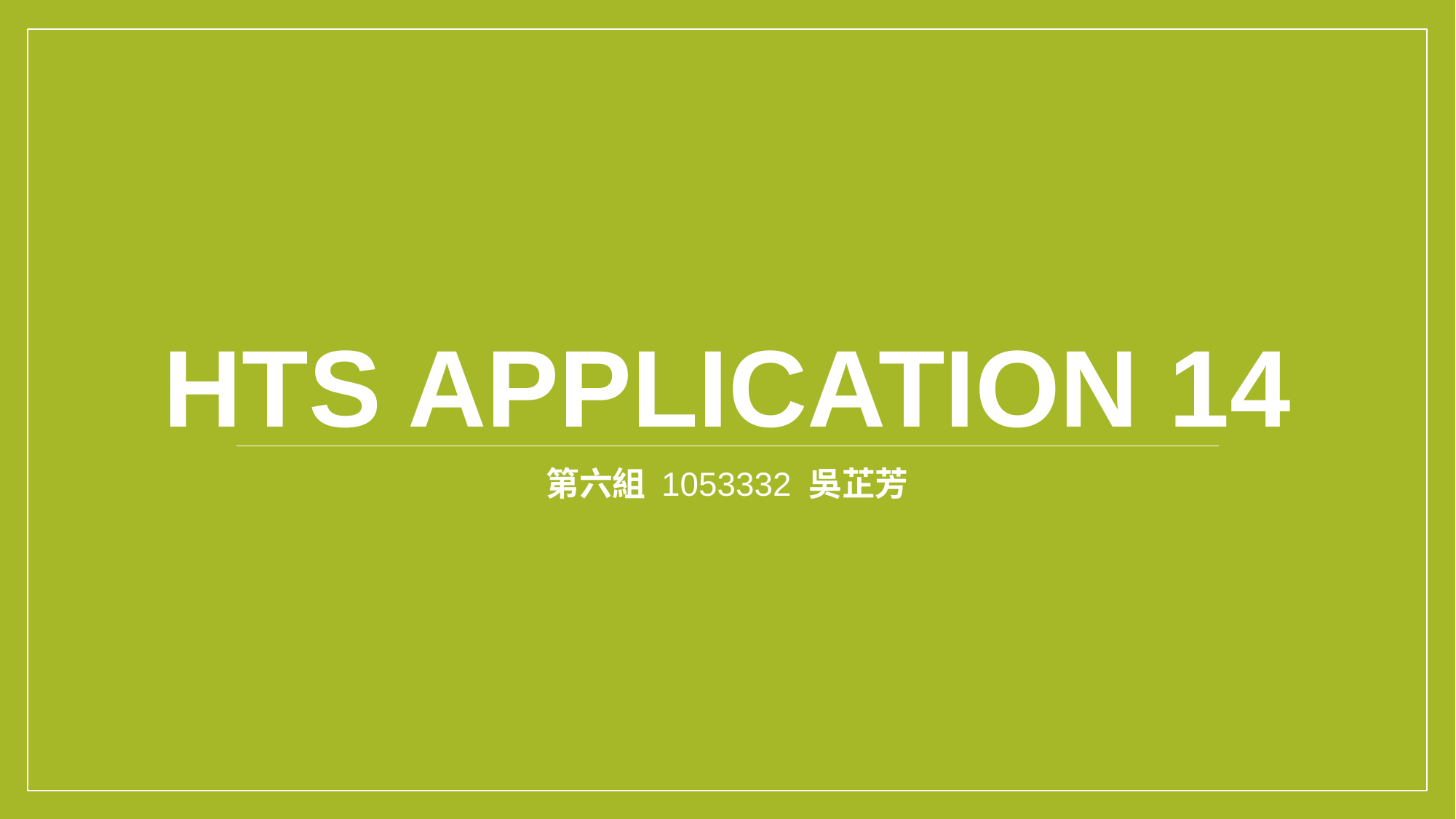

# HTS Application 14
第六組 1053332 吳芷芳